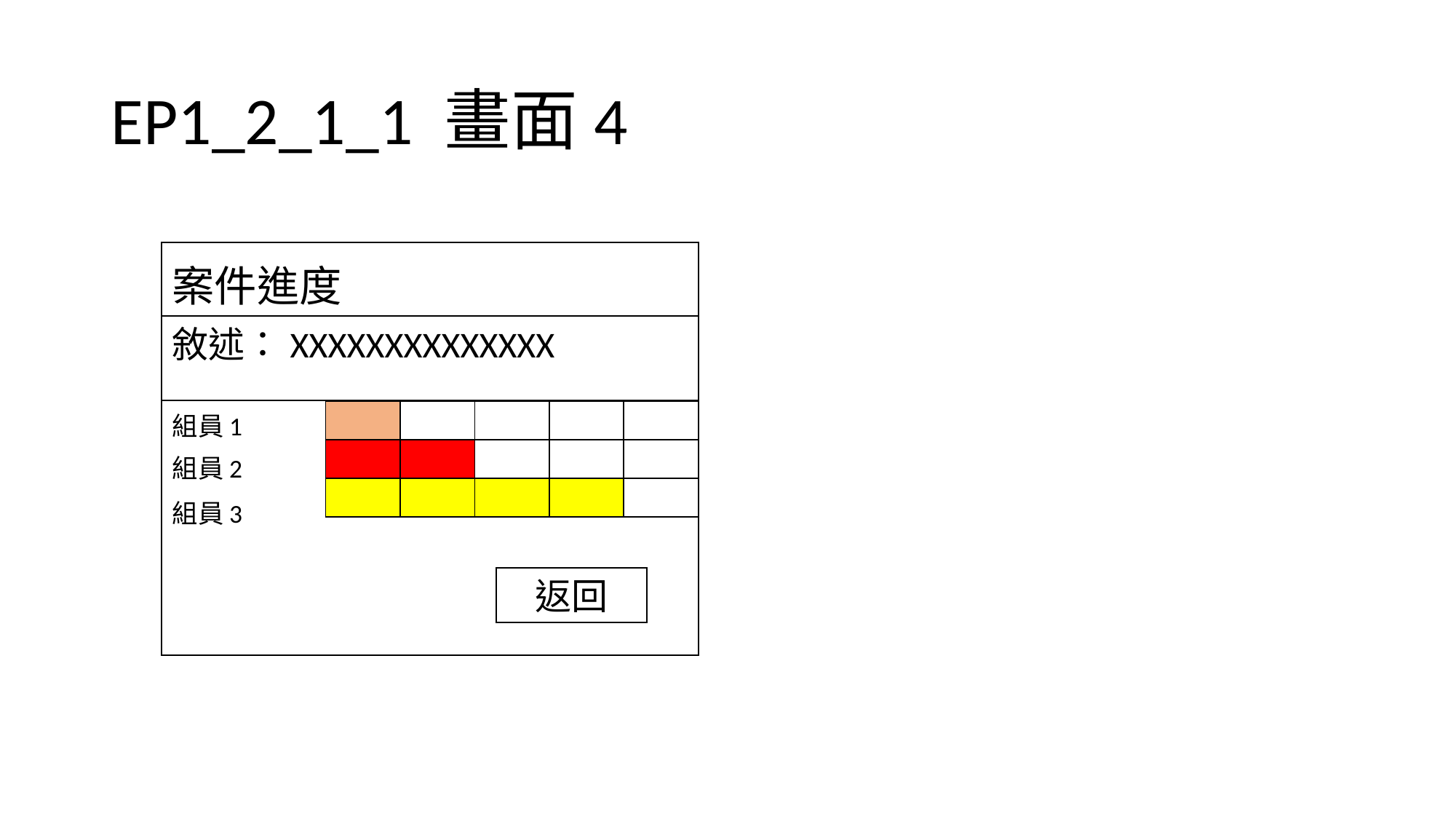

# EP1_2_1_1 畫面4

案件進度
敘述：XXXXXXXXXXXXXX
組員1
|  |  |  |  |  |
| --- | --- | --- | --- | --- |
|  |  |  |  |  |
|  |  |  |  |  |
組員2
組員3
返回